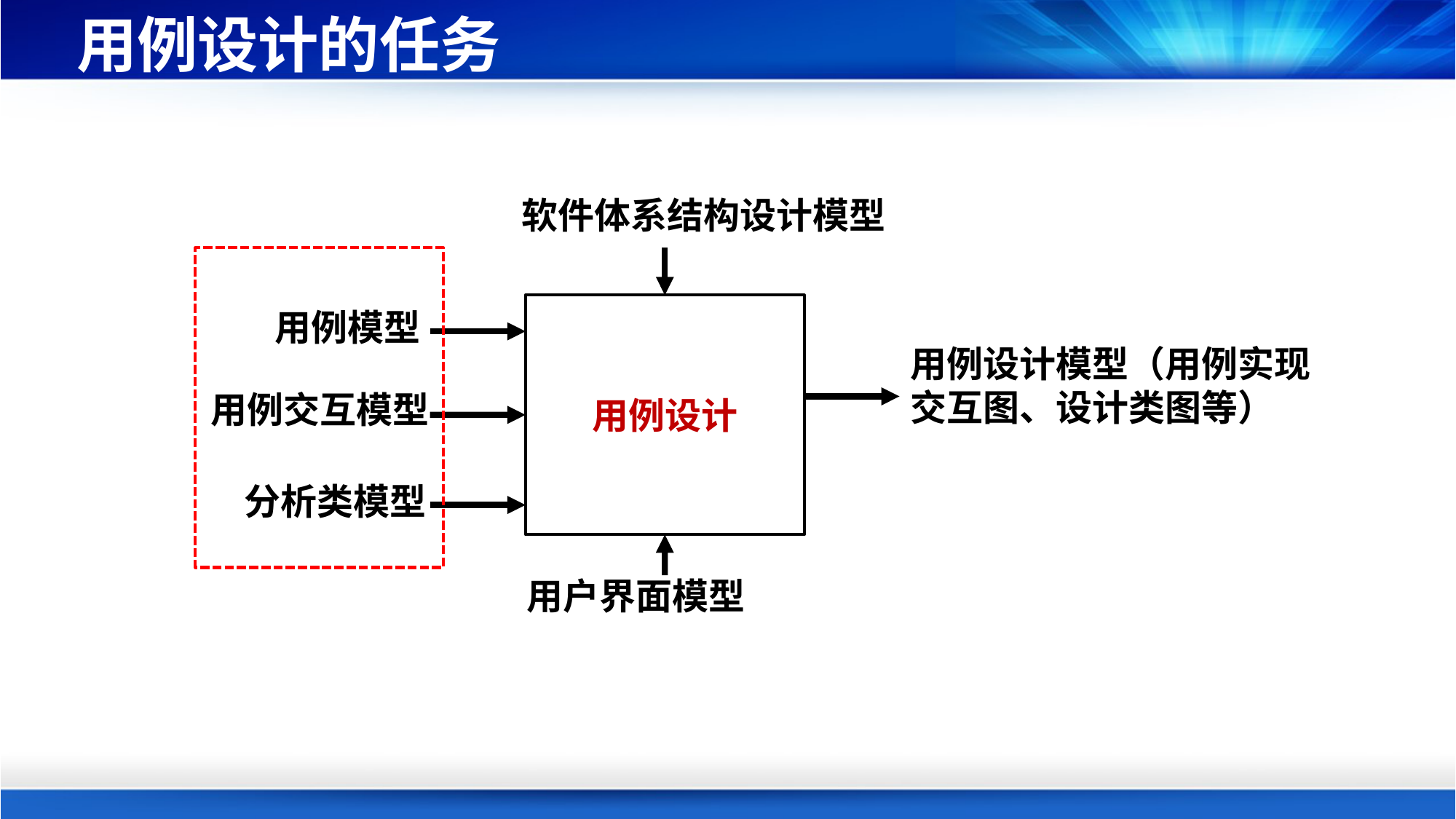

# 用例设计的任务

软件体系结构设计模型
用例设计
用例模型
用例设计模型（用例实现
交互图、设计类图等）
用例交互模型
分析类模型
用户界面模型